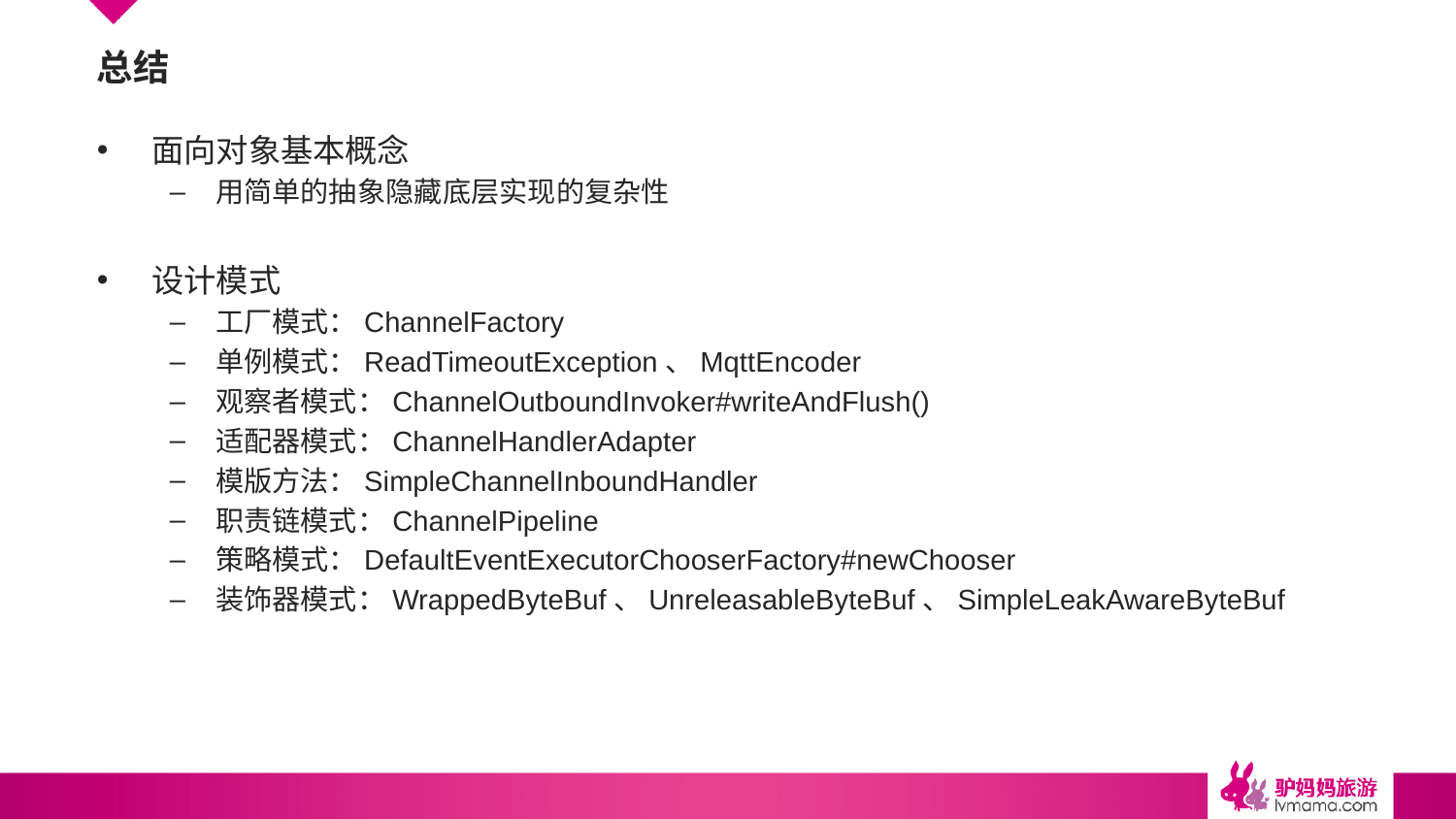

# 总结
面向对象基本概念
用简单的抽象隐藏底层实现的复杂性

设计模式
工厂模式：ChannelFactory
单例模式：ReadTimeoutException、MqttEncoder
观察者模式：ChannelOutboundInvoker#writeAndFlush()
适配器模式：ChannelHandlerAdapter
模版方法：SimpleChannelInboundHandler
职责链模式：ChannelPipeline
策略模式：DefaultEventExecutorChooserFactory#newChooser
装饰器模式：WrappedByteBuf、UnreleasableByteBuf、SimpleLeakAwareByteBuf